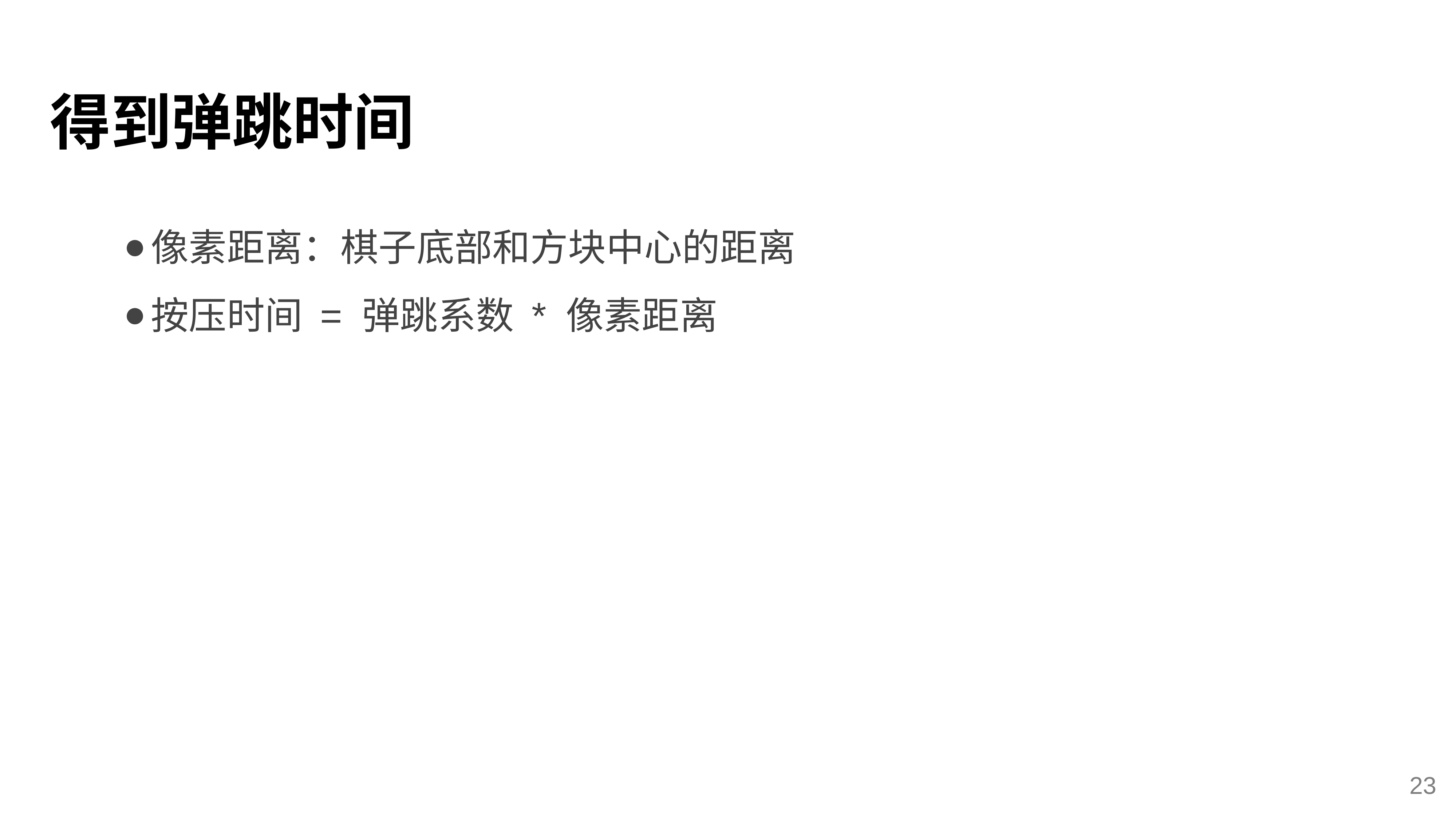

得到弹跳时间
像素距离：棋子底部和方块中心的距离
按压时间 = 弹跳系数 * 像素距离

23